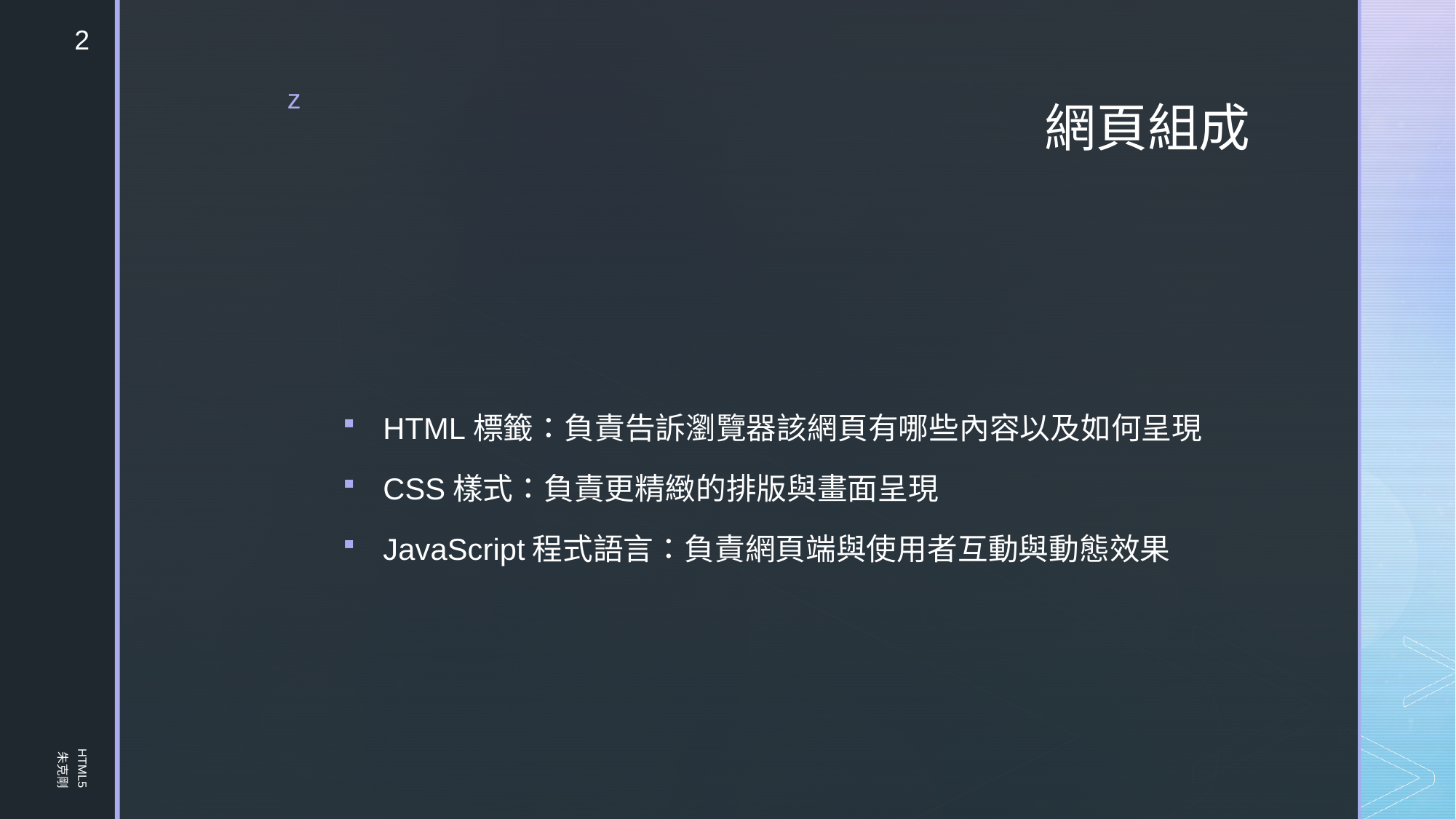

2
# 網頁組成
HTML標籤：負責告訴瀏覽器該網頁有哪些內容以及如何呈現
CSS樣式：負責更精緻的排版與畫面呈現
JavaScript程式語言：負責網頁端與使用者互動與動態效果
HTML5
朱克剛